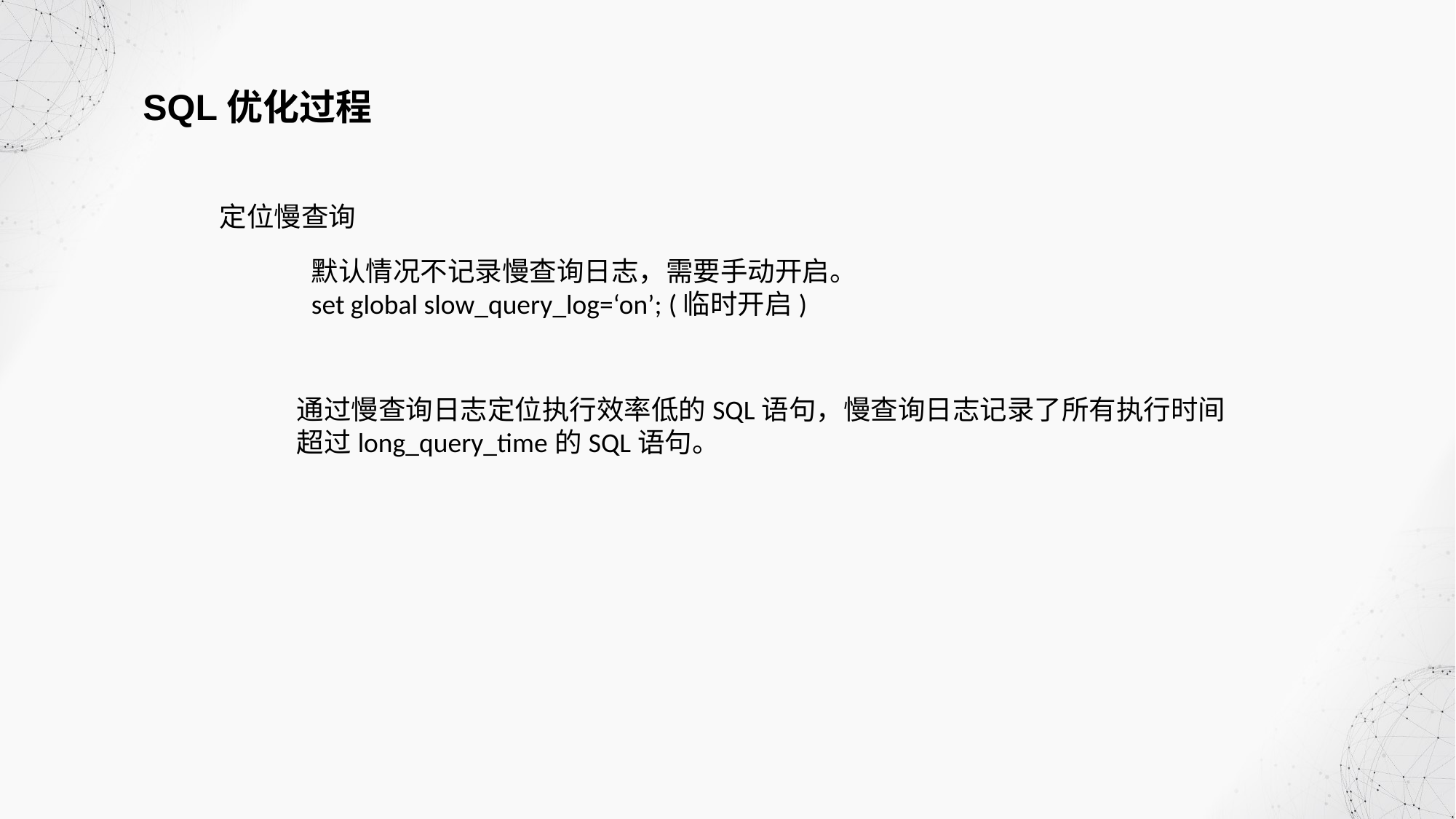

SQL优化过程

定位慢查询

默认情况不记录慢查询日志，需要手动开启。
set global slow_query_log=‘on’; (临时开启)
通过慢查询日志定位执行效率低的SQL语句，慢查询日志记录了所有执行时间
超过long_query_time的SQL语句。